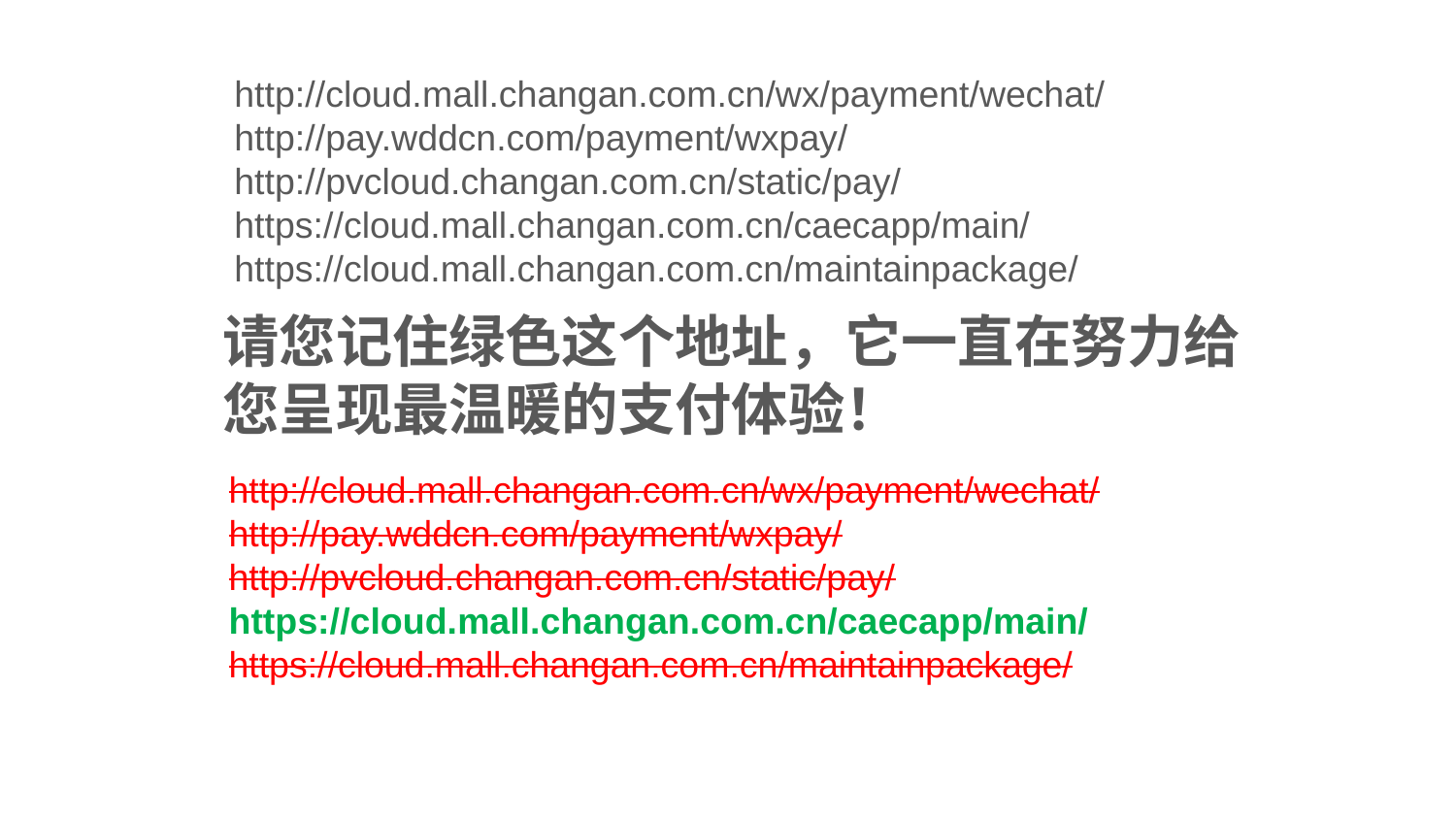

03
http://cloud.mall.changan.com.cn/wx/payment/wechat/
http://pay.wddcn.com/payment/wxpay/
http://pvcloud.changan.com.cn/static/pay/
https://cloud.mall.changan.com.cn/caecapp/main/
https://cloud.mall.changan.com.cn/maintainpackage/

请您记住绿色这个地址，它一直在努力给您呈现最温暖的支付体验！

http://cloud.mall.changan.com.cn/wx/payment/wechat/
http://pay.wddcn.com/payment/wxpay/
http://pvcloud.changan.com.cn/static/pay/
https://cloud.mall.changan.com.cn/caecapp/main/
https://cloud.mall.changan.com.cn/maintainpackage/